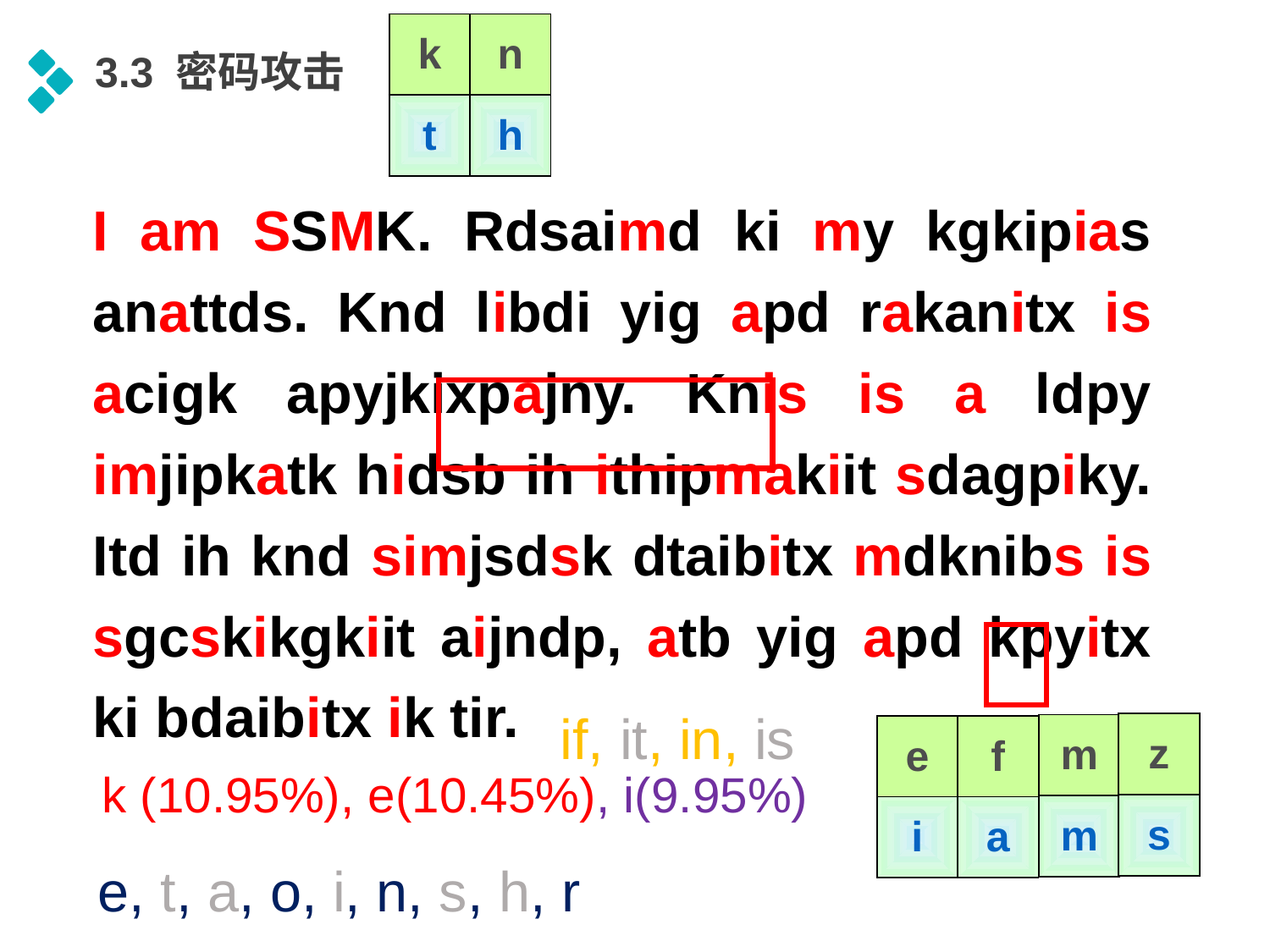

| k | n |
| --- | --- |
| t | h |
3.3 密码攻击

I am SSMK. Rdsaimd ki my kgkipias anattds. Knd libdi yig apd rakanitx is acigk apyjkixpajny. Knis is a ldpy imjipkatk hidsb ih ithipmakiit sdagpiky. Itd ih knd simjsdsk dtaibitx mdknibs is sgcskikgkiit aijndp, atb yig apd kpyitx ki bdaibitx ik tir.

if, it, in, is
| z |
| --- |
| s |
| m |
| --- |
| m |
| e | f |
| --- | --- |
| i | a |
k (10.95%), e(10.45%), i(9.95%)
e, t, a, o, i, n, s, h, r